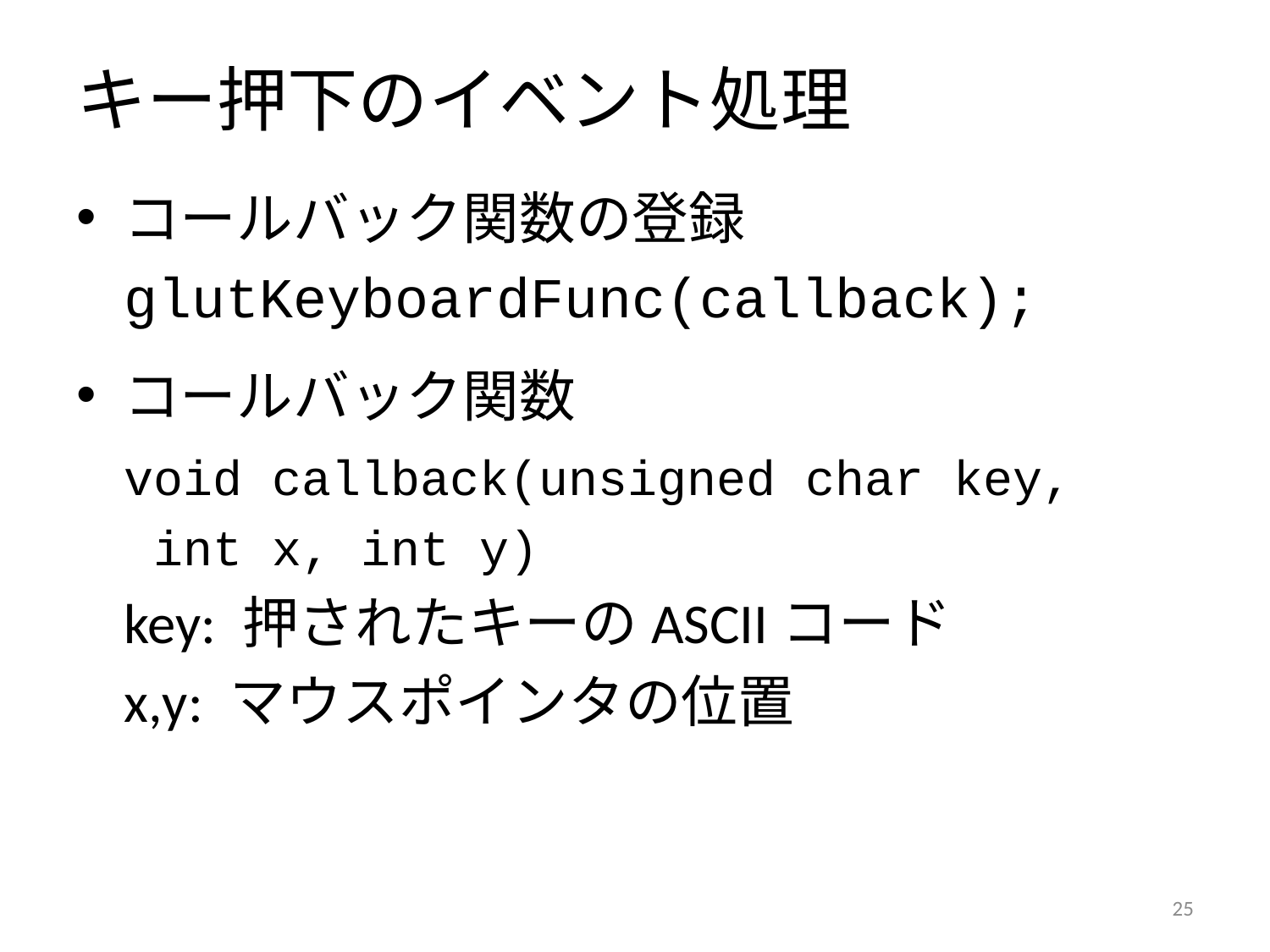

# キー押下のイベント処理
コールバック関数の登録
	glutKeyboardFunc(callback);

コールバック関数
	void callback(unsigned char key,
	 int x, int y)
	key: 押されたキーのASCIIコード
	x,y: マウスポインタの位置
25